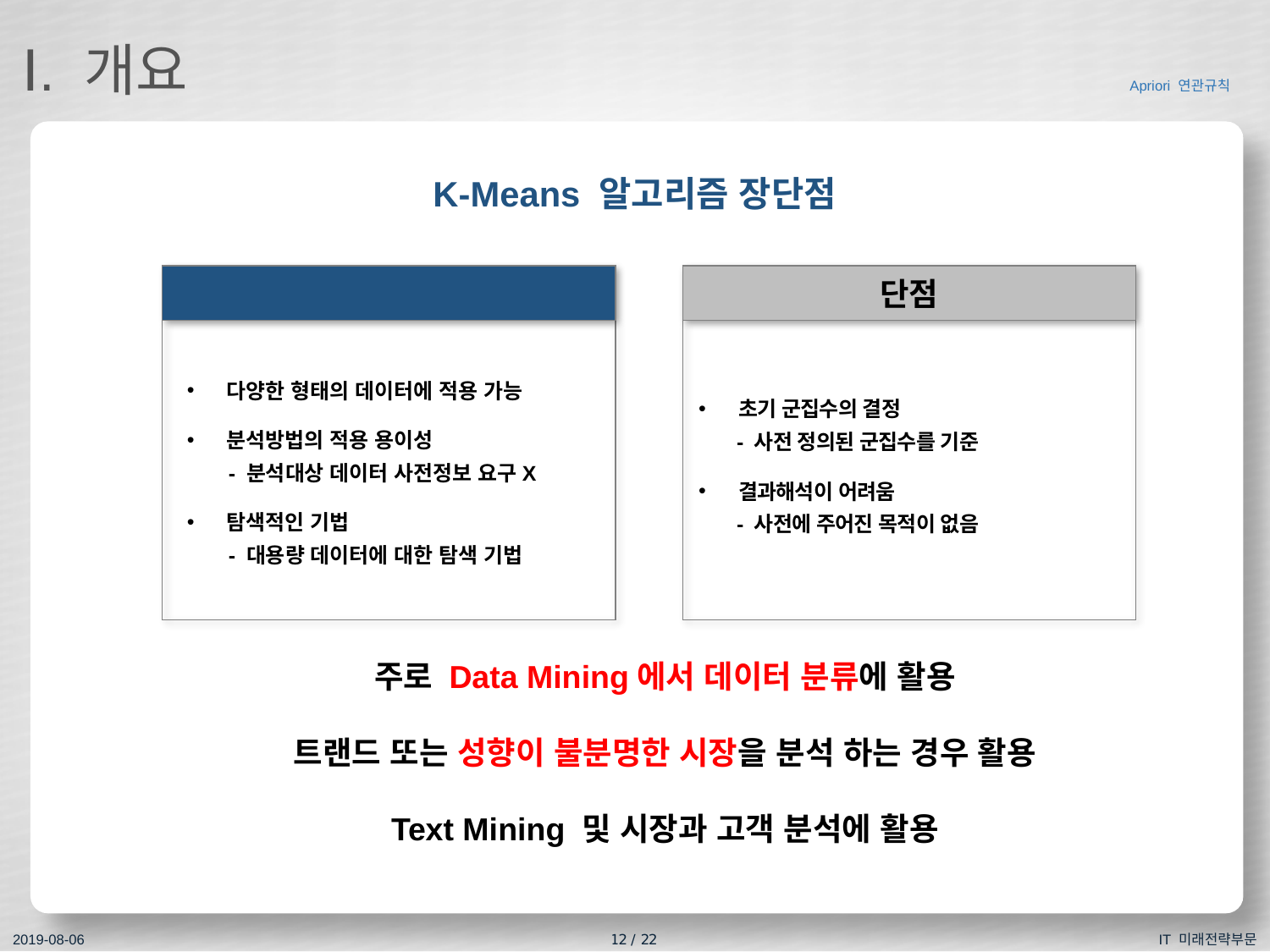

Ⅰ. 개요
K-Means 알고리즘 장단점
장점
단점

다양한 형태의 데이터에 적용 가능

분석방법의 적용 용이성
       - 분석대상 데이터 사전정보 요구X

탐색적인 기법
       - 대용량 데이터에 대한 탐색 기법

초기 군집수의 결정
       - 사전 정의된 군집수를 기준

결과해석이 어려움
       - 사전에 주어진 목적이 없음
주로 Data Mining에서 데이터 분류에 활용

트랜드 또는 성향이 불분명한 시장을 분석 하는 경우 활용

Text Mining 및 시장과 고객 분석에 활용

IT 미래전략부문
2019-08-06
12 / 22